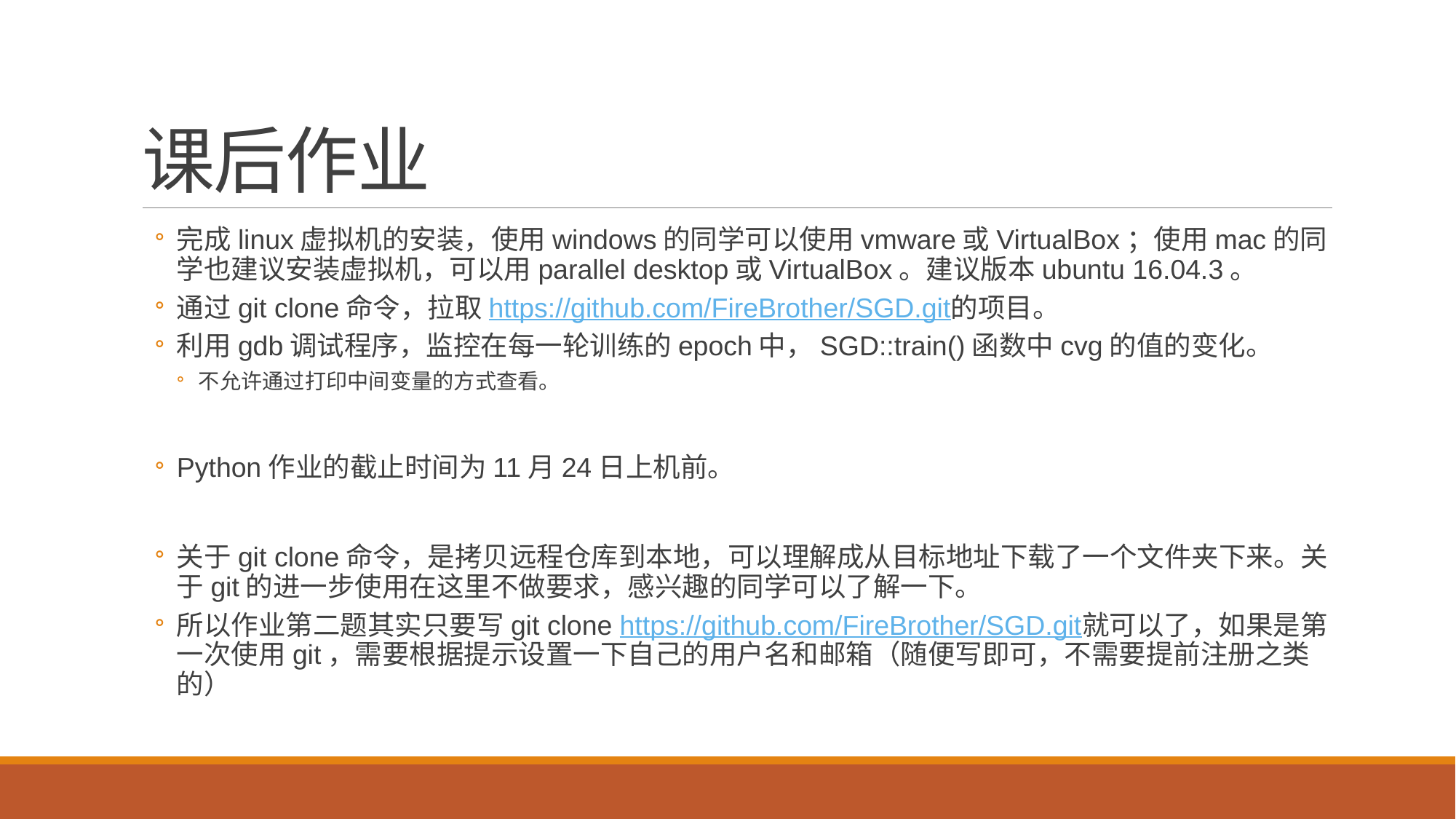

# 课后作业
完成linux虚拟机的安装，使用windows的同学可以使用vmware或VirtualBox；使用mac的同学也建议安装虚拟机，可以用parallel desktop或VirtualBox。建议版本ubuntu 16.04.3。
通过git clone命令，拉取https://github.com/FireBrother/SGD.git的项目。
利用gdb调试程序，监控在每一轮训练的epoch中，SGD::train()函数中cvg的值的变化。
不允许通过打印中间变量的方式查看。

Python作业的截止时间为11月24日上机前。

关于git clone命令，是拷贝远程仓库到本地，可以理解成从目标地址下载了一个文件夹下来。关于git的进一步使用在这里不做要求，感兴趣的同学可以了解一下。
所以作业第二题其实只要写git clone https://github.com/FireBrother/SGD.git就可以了，如果是第一次使用git，需要根据提示设置一下自己的用户名和邮箱（随便写即可，不需要提前注册之类的）